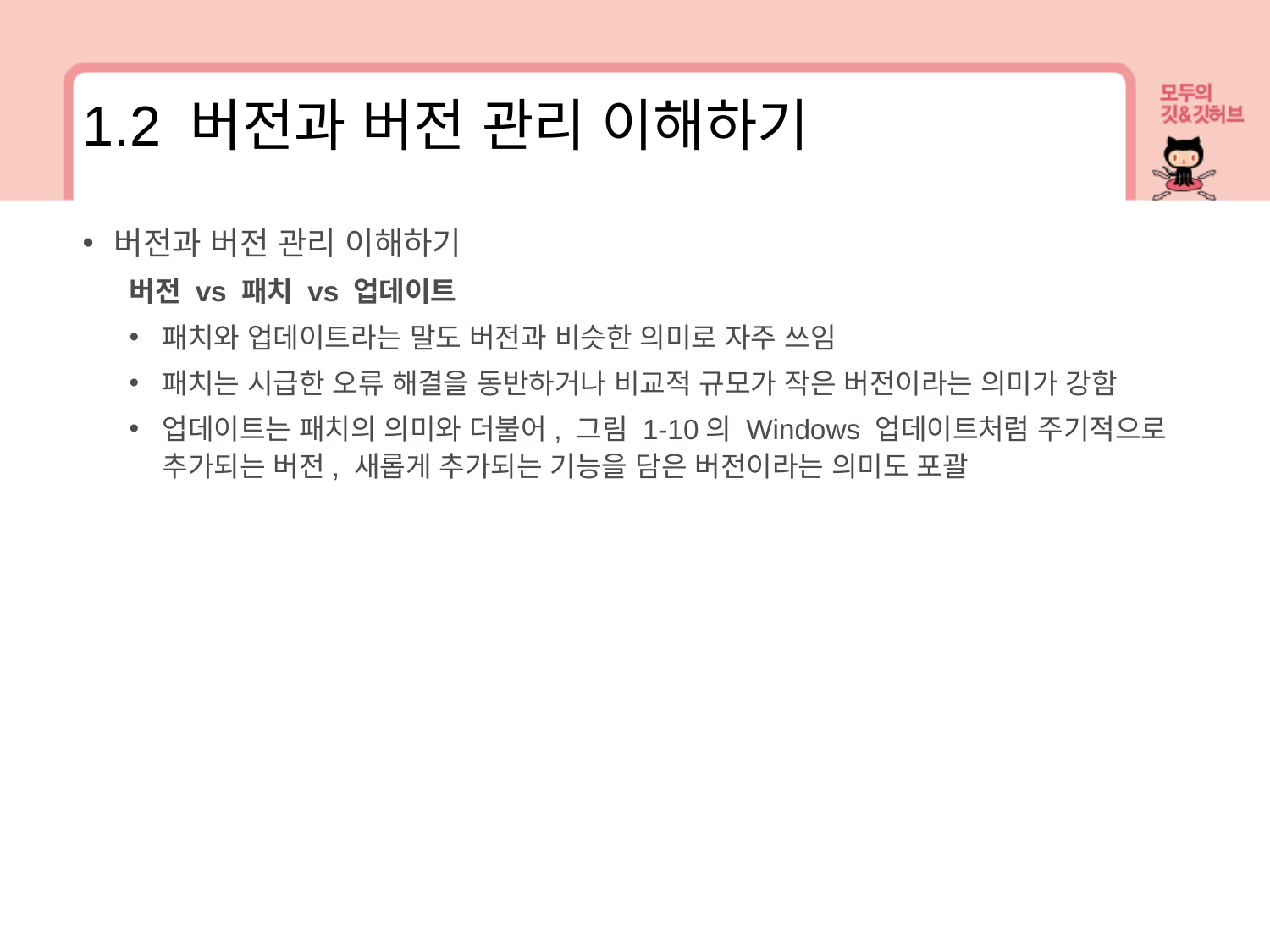

1.2 버전과 버전 관리 이해하기
버전과 버전 관리 이해하기
버전 vs 패치 vs 업데이트
패치와 업데이트라는 말도 버전과 비슷한 의미로 자주 쓰임
패치는 시급한 오류 해결을 동반하거나 비교적 규모가 작은 버전이라는 의미가 강함
업데이트는 패치의 의미와 더불어, 그림 1-10의 Windows 업데이트처럼 주기적으로 추가되는 버전, 새롭게 추가되는 기능을 담은 버전이라는 의미도 포괄